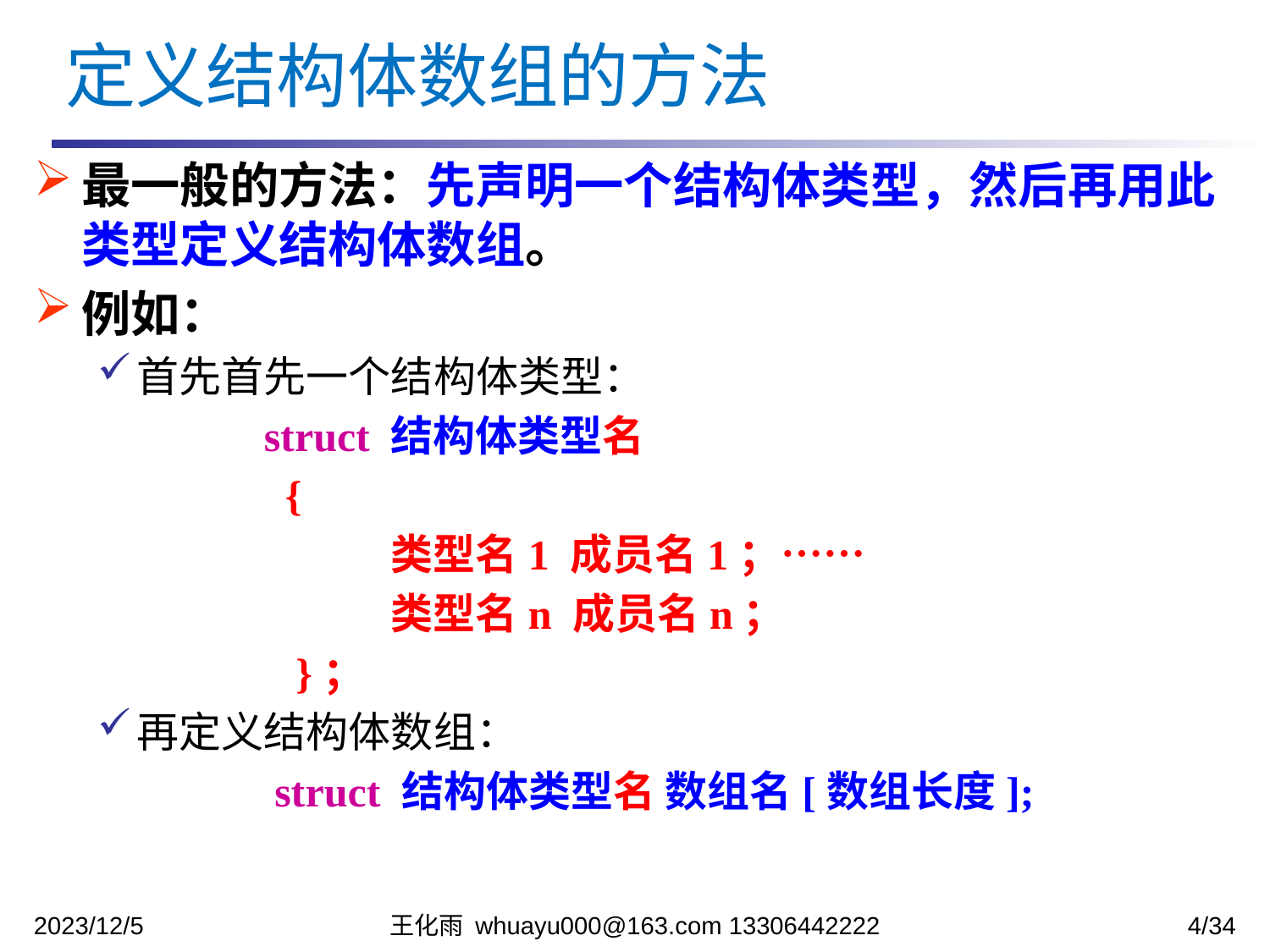

定义结构体数组的方法
最一般的方法：先声明一个结构体类型，然后再用此类型定义结构体数组。
例如：
首先首先一个结构体类型：
		struct 结构体类型名
		  {
			类型名1 成员名1；……
			类型名n 成员名n；
		   }；
再定义结构体数组：
		 struct 结构体类型名 数组名[数组长度];

2023/12/5
王化雨 whuayu000@163.com 13306442222
4/34